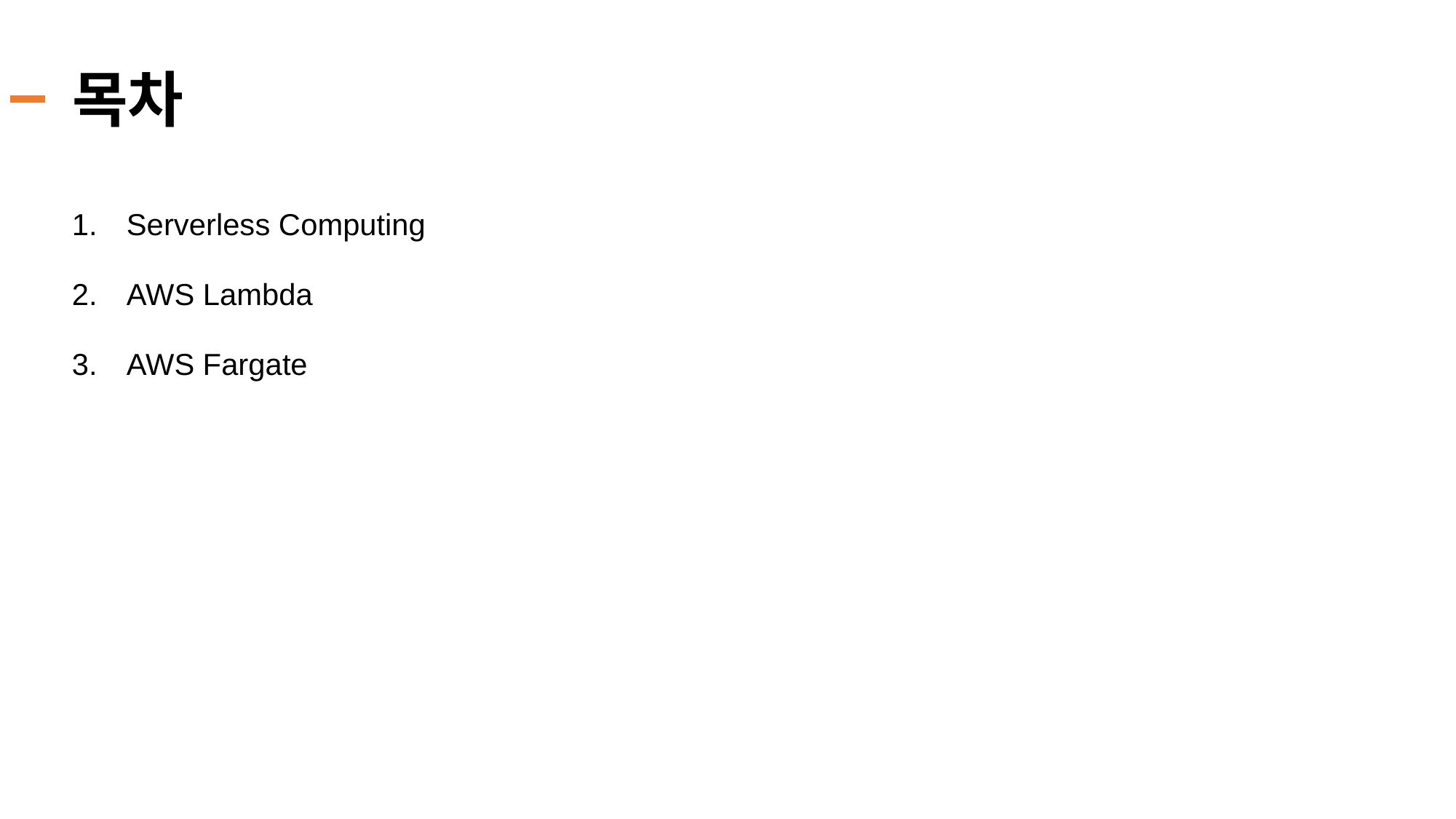

# 목차

Serverless Computing
AWS Lambda
AWS Fargate